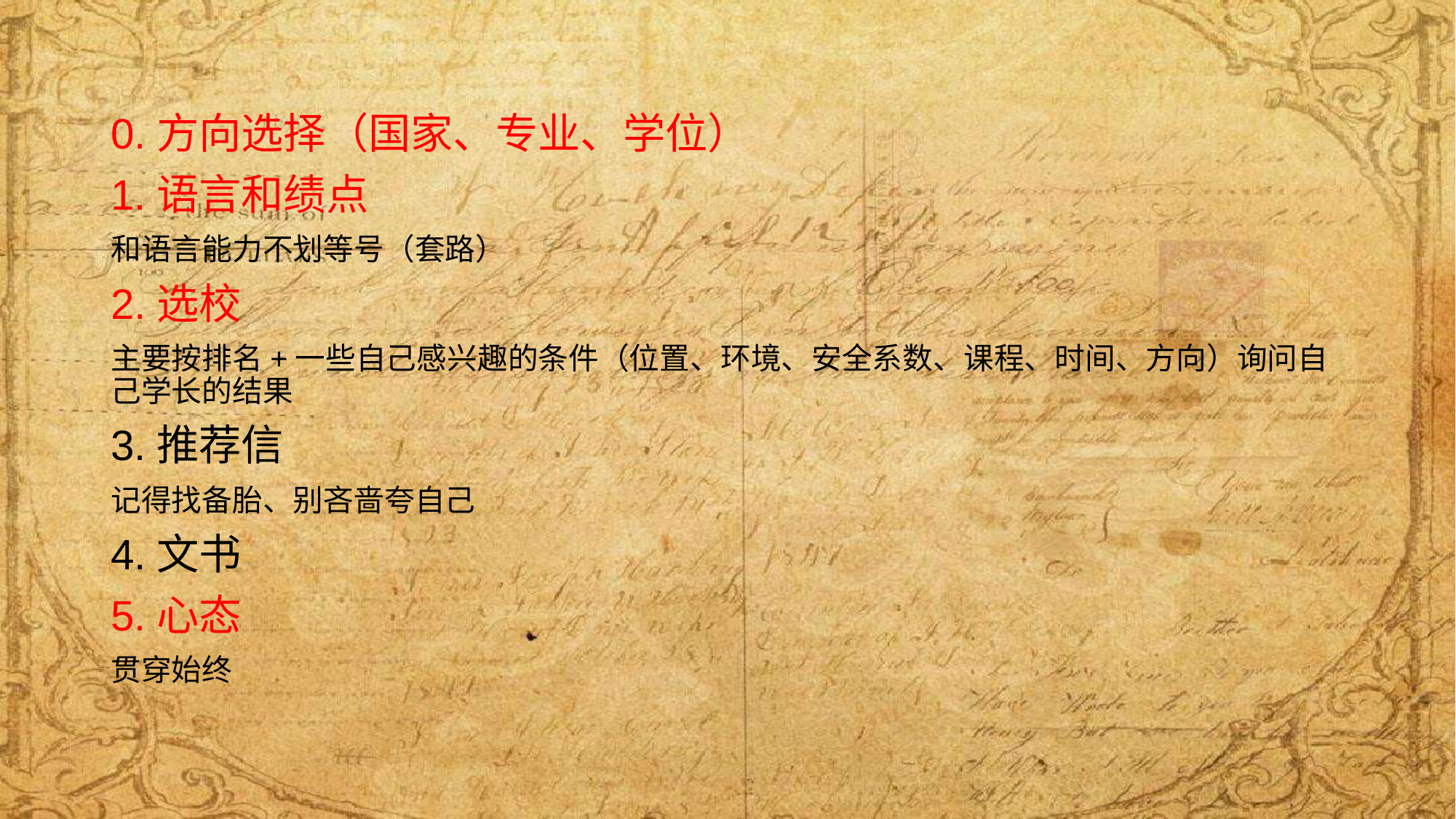

0.方向选择（国家、专业、学位）
1.语言和绩点
和语言能力不划等号（套路）
2.选校
主要按排名+一些自己感兴趣的条件（位置、环境、安全系数、课程、时间、方向）询问自己学长的结果
3.推荐信
记得找备胎、别吝啬夸自己
4.文书
5.心态
贯穿始终